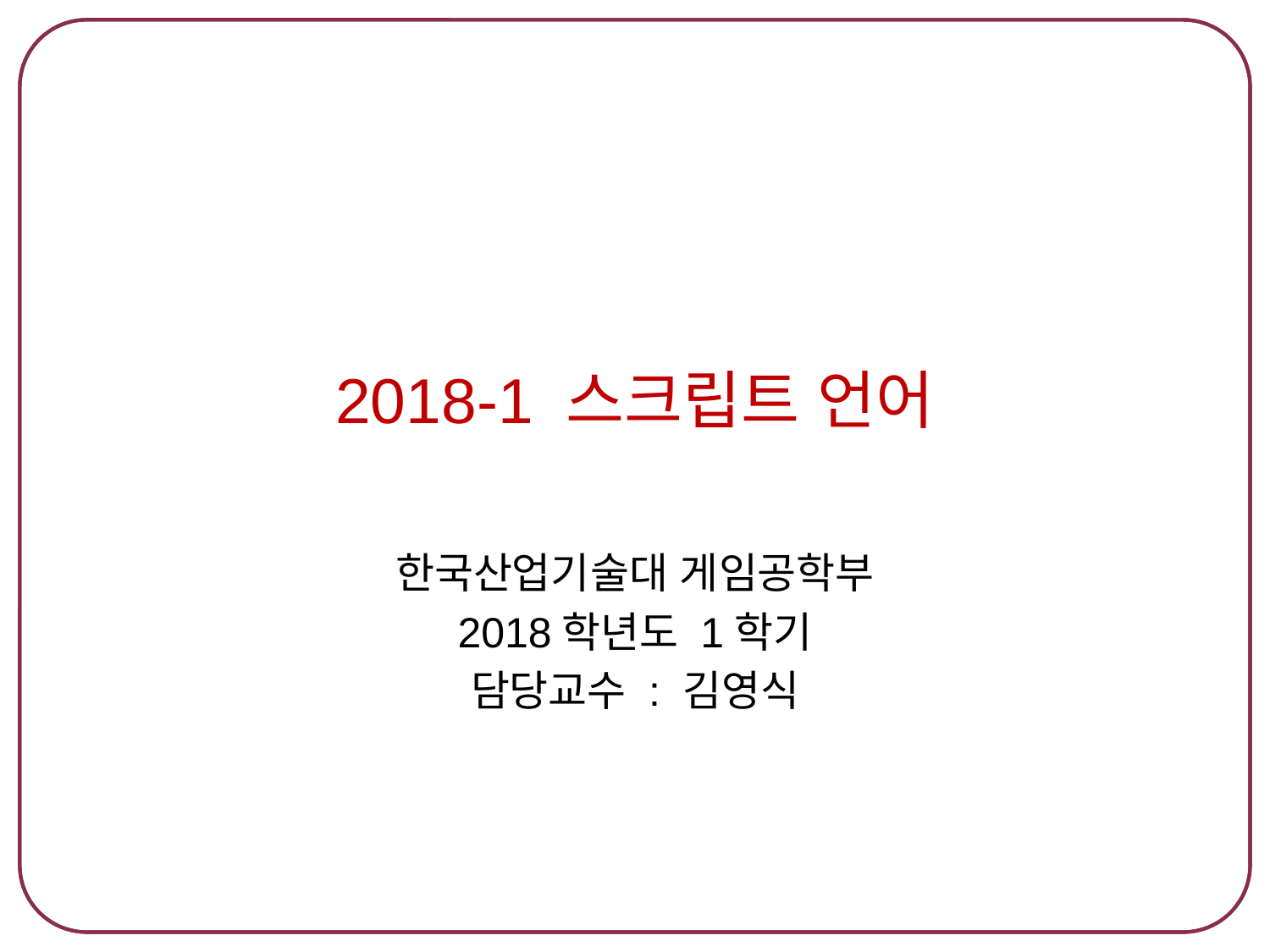

# 2018-1 스크립트 언어
한국산업기술대 게임공학부
2018학년도 1학기
담당교수 : 김영식